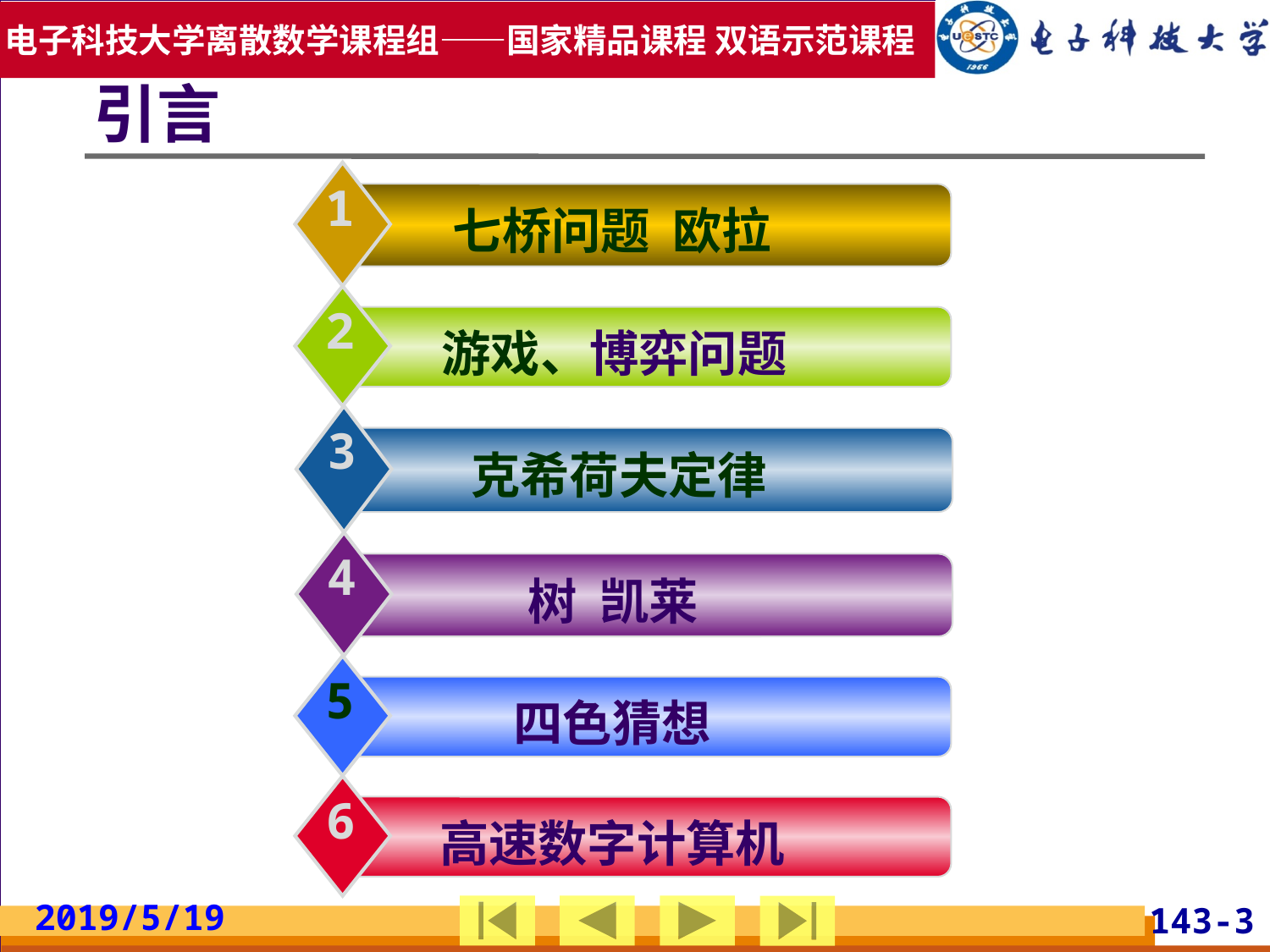

引言

1

七桥问题  欧拉

2

游戏、博弈问题

3

克希荷夫定律

4

树  凯莱

5

四色猜想

6

高速数字计算机
2019/5/19